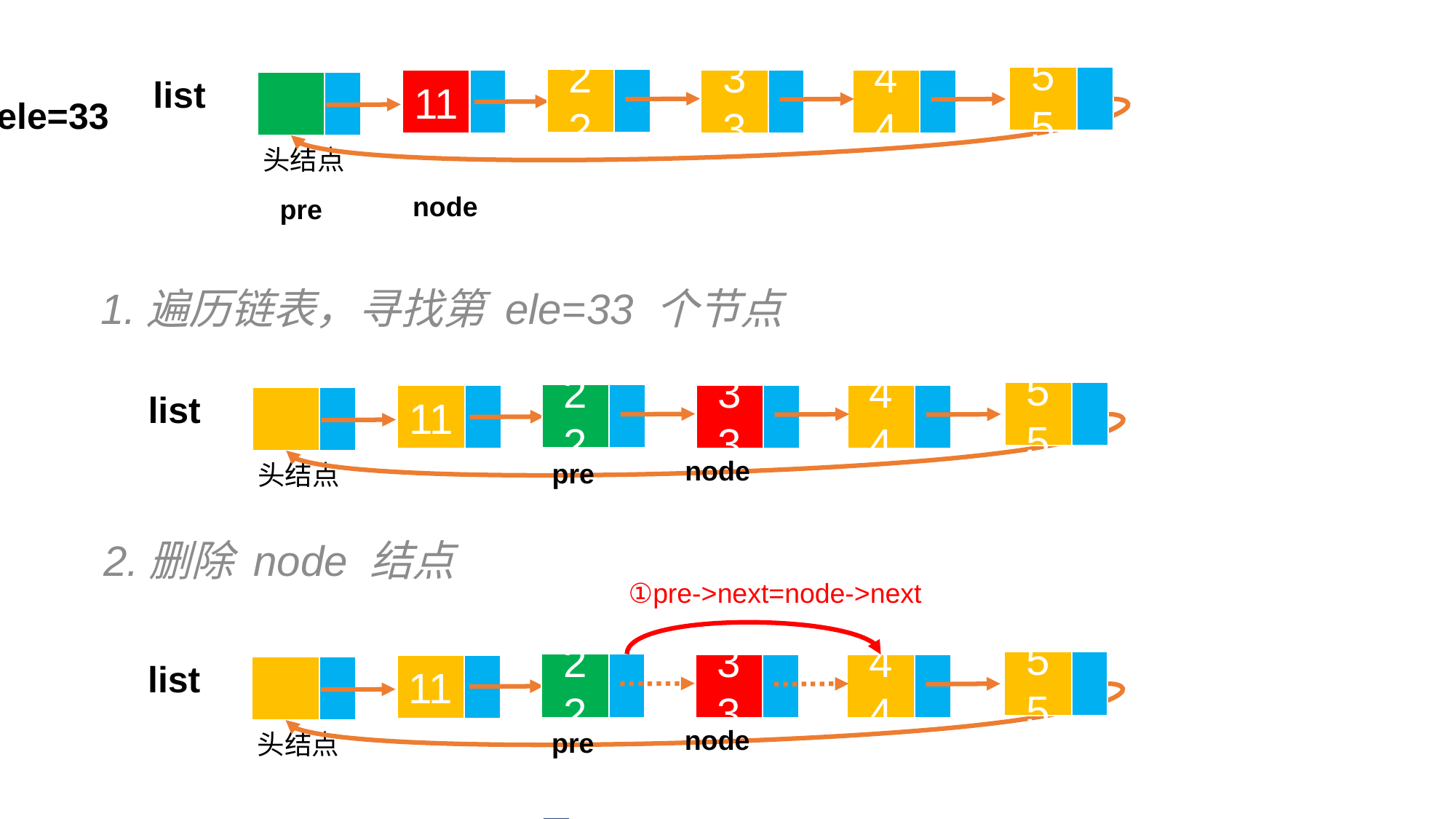

list
55

22

33

44

11

ele=33
头结点
node
pre
1.遍历链表，寻找第 ele=33 个节点
list
55

22

33

44

11

node
pre
头结点
2.删除 node 结点
①pre->next=node->next
list
55

22

33

44

11

node
pre
头结点

删除后链表如下
list
55

22

44

11

头结点